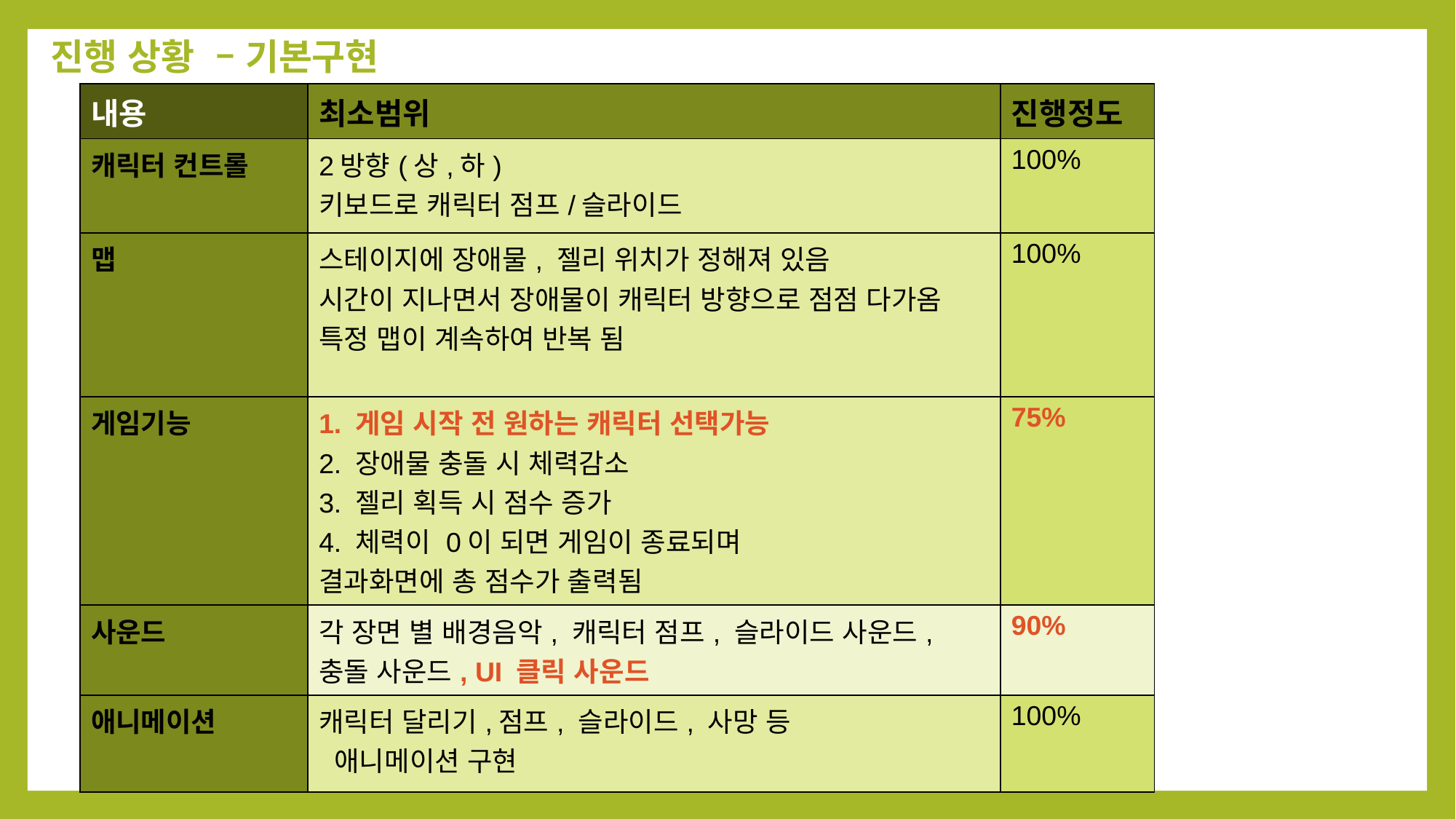

진행 상황  – 기본구현
| 내용 | 최소범위 | 진행정도 |
| --- | --- | --- |
| 캐릭터 컨트롤 | 2방향(상,하) 키보드로 캐릭터 점프/슬라이드 | 100% |
| 맵 | 스테이지에 장애물, 젤리 위치가 정해져 있음 시간이 지나면서 장애물이 캐릭터 방향으로 점점 다가옴 특정 맵이 계속하여 반복 됨 | 100% |
| 게임기능 | 1. 게임 시작 전 원하는 캐릭터 선택가능 2. 장애물 충돌 시 체력감소 3. 젤리 획득 시 점수 증가 4. 체력이 0이 되면 게임이 종료되며 결과화면에 총 점수가 출력됨 | 75% |
| 사운드 | 각 장면 별 배경음악, 캐릭터 점프, 슬라이드 사운드, 충돌 사운드, UI 클릭 사운드 | 90% |
| 애니메이션 | 캐릭터 달리기,점프, 슬라이드, 사망 등 애니메이션 구현 | 100% |